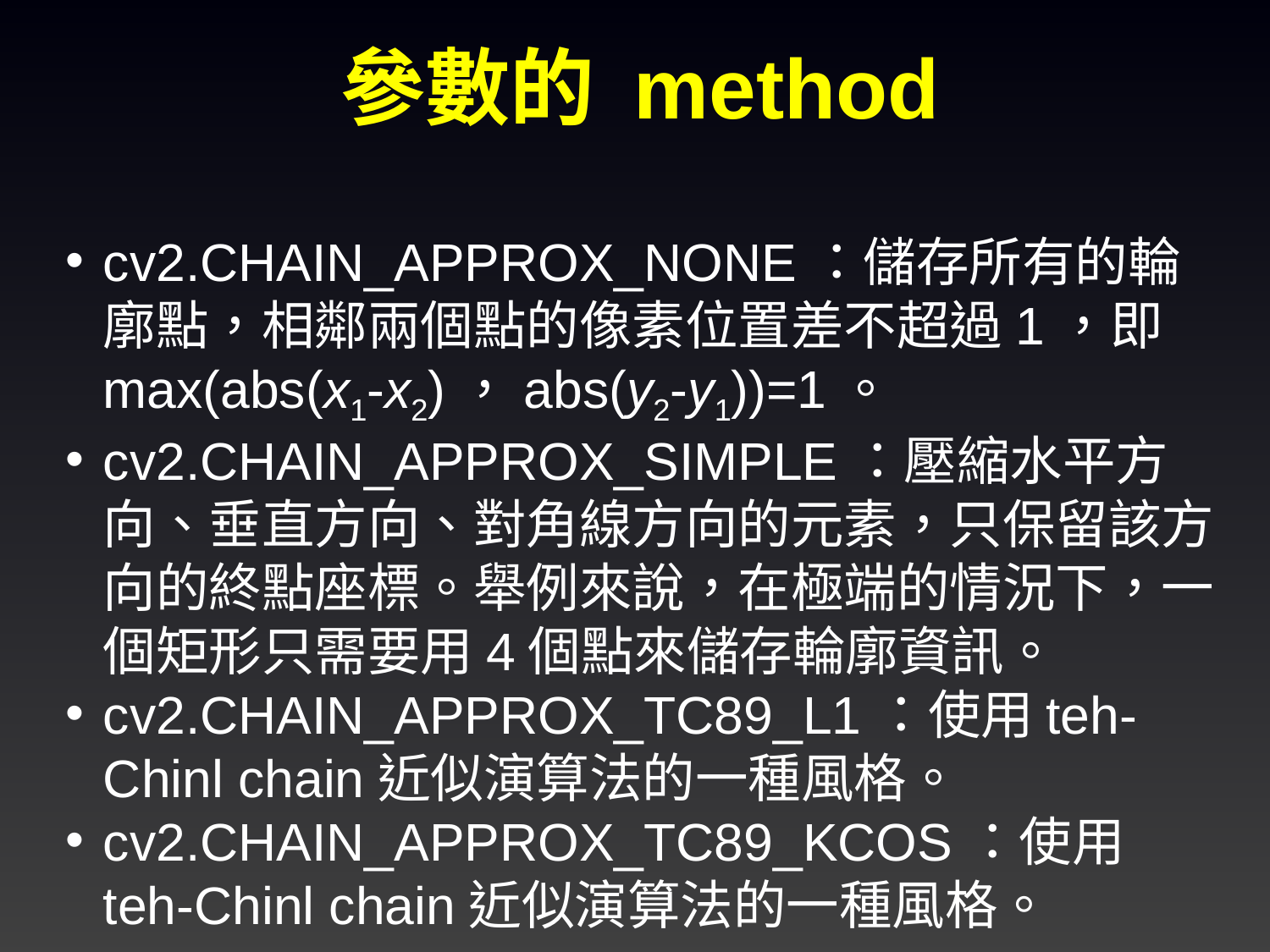

參數的 method
cv2.CHAIN_APPROX_NONE：儲存所有的輪廓點，相鄰兩個點的像素位置差不超過1，即max(abs(x1-x2)，abs(y2-y1))=1。
cv2.CHAIN_APPROX_SIMPLE：壓縮水平方向、垂直方向、對角線方向的元素，只保留該方向的終點座標。舉例來說，在極端的情況下，一個矩形只需要用4個點來儲存輪廓資訊。
cv2.CHAIN_APPROX_TC89_L1：使用teh-Chinl chain近似演算法的一種風格。
cv2.CHAIN_APPROX_TC89_KCOS：使用teh-Chinl chain近似演算法的一種風格。